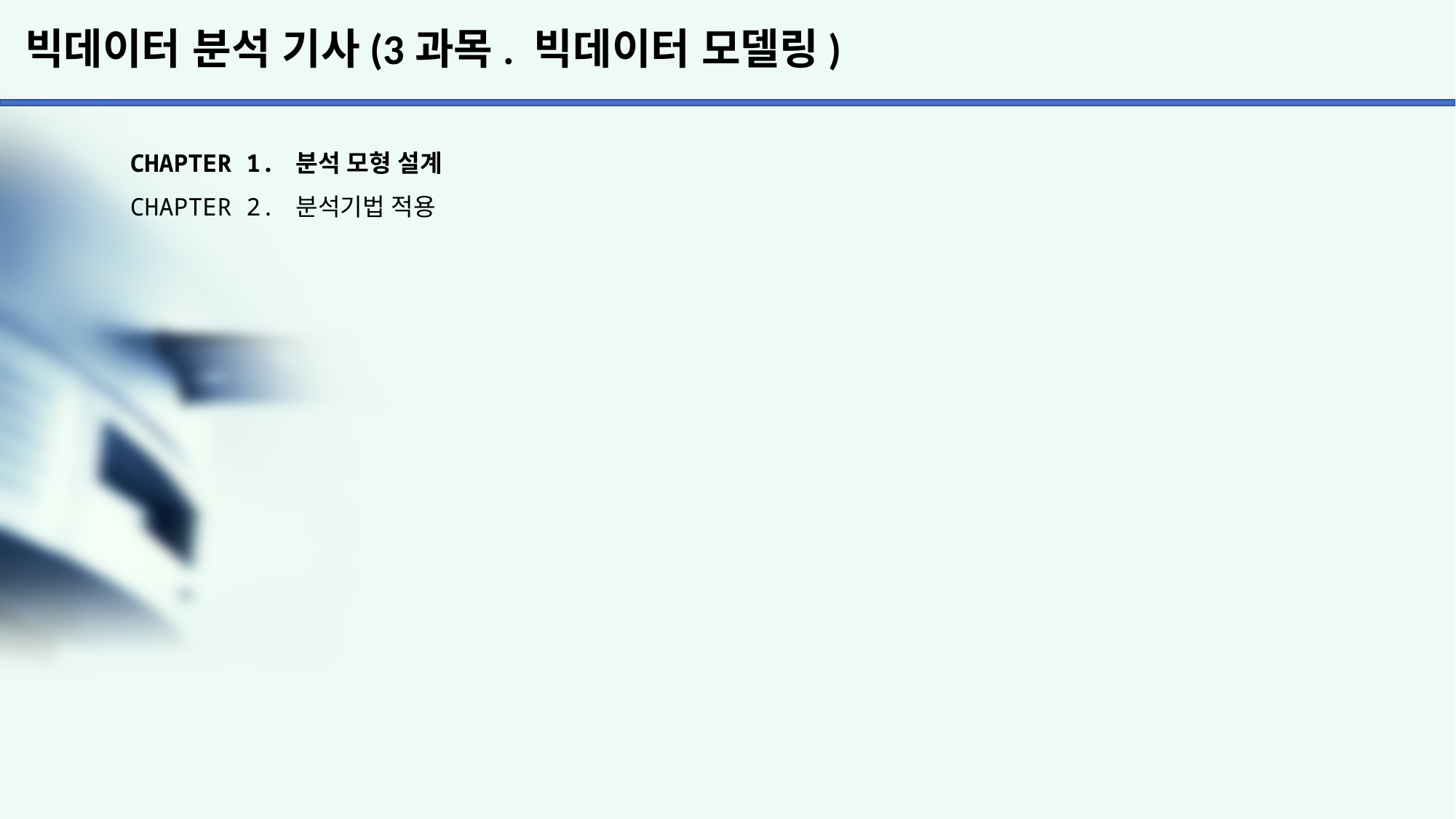

# 빅데이터 분석 기사(3과목. 빅데이터 모델링)
CHAPTER 1. 분석 모형 설계
CHAPTER 2. 분석기법 적용